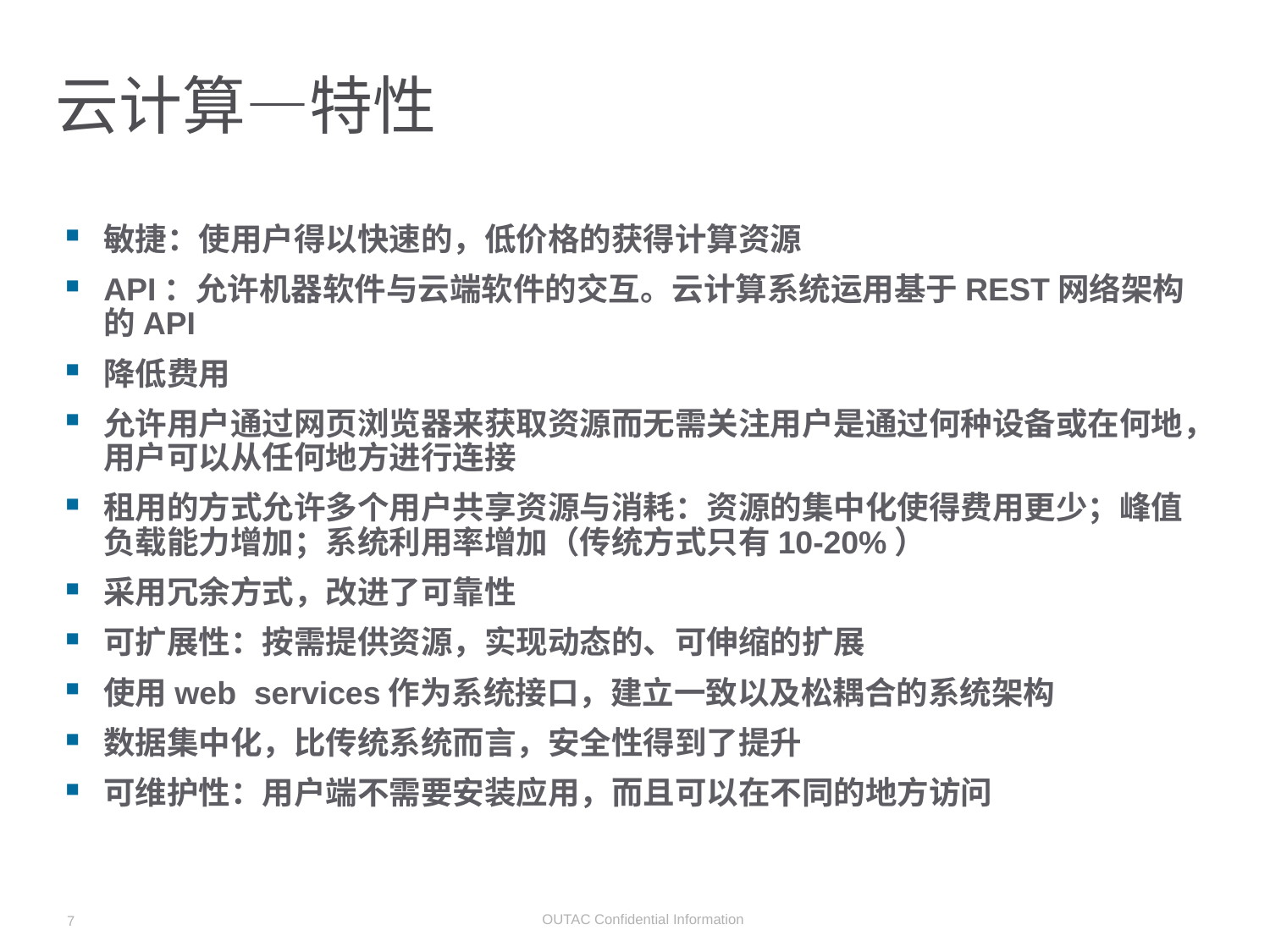

# 云计算—特性
敏捷：使用户得以快速的，低价格的获得计算资源
API：允许机器软件与云端软件的交互。云计算系统运用基于REST网络架构的API
降低费用
允许用户通过网页浏览器来获取资源而无需关注用户是通过何种设备或在何地，用户可以从任何地方进行连接
租用的方式允许多个用户共享资源与消耗：资源的集中化使得费用更少；峰值负载能力增加；系统利用率增加（传统方式只有10-20%）
采用冗余方式，改进了可靠性
可扩展性：按需提供资源，实现动态的、可伸缩的扩展
使用web  services作为系统接口，建立一致以及松耦合的系统架构
数据集中化，比传统系统而言，安全性得到了提升
可维护性：用户端不需要安装应用，而且可以在不同的地方访问
7